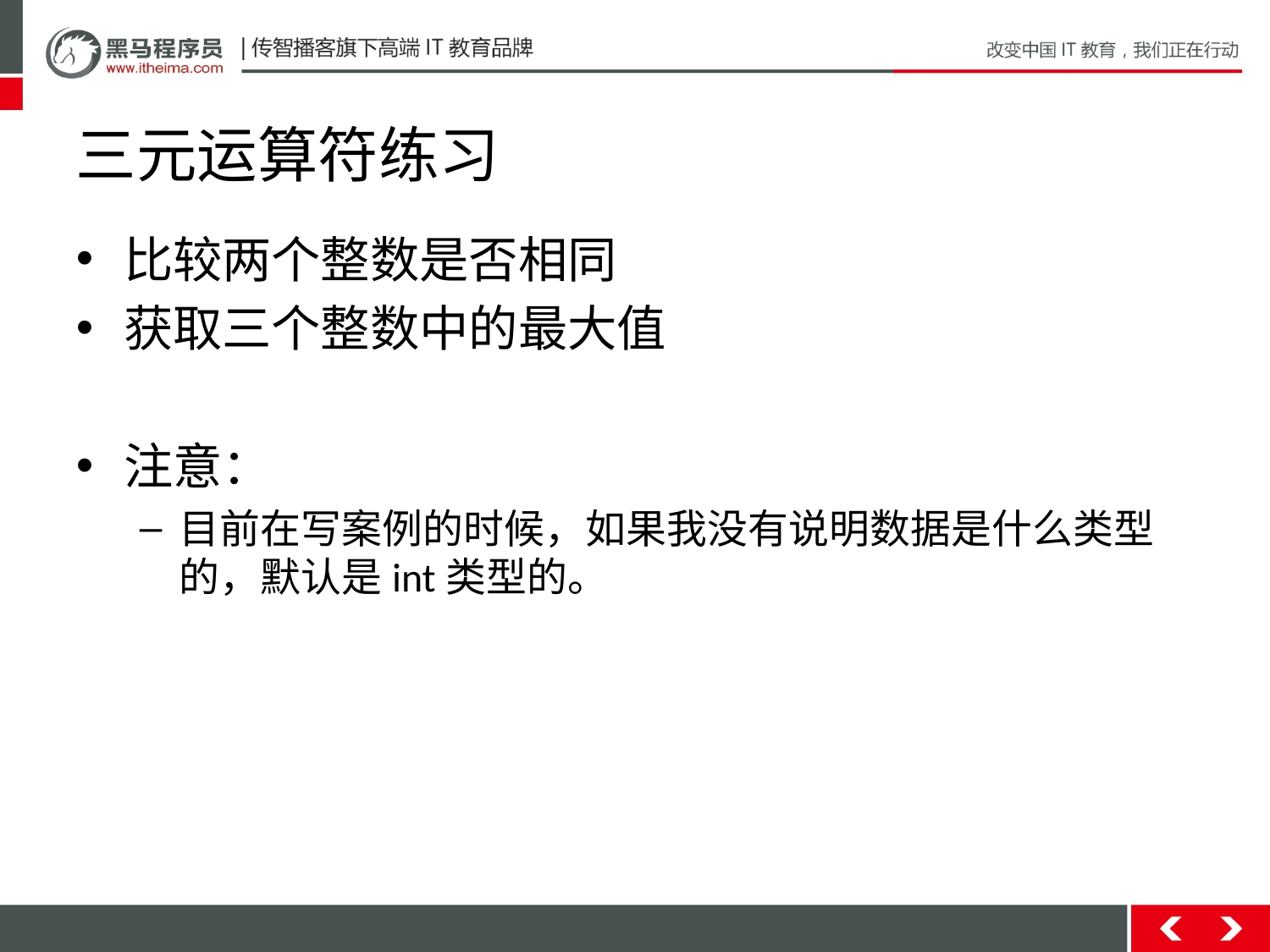

# 三元运算符练习
比较两个整数是否相同
获取三个整数中的最大值

注意：
目前在写案例的时候，如果我没有说明数据是什么类型的，默认是int类型的。